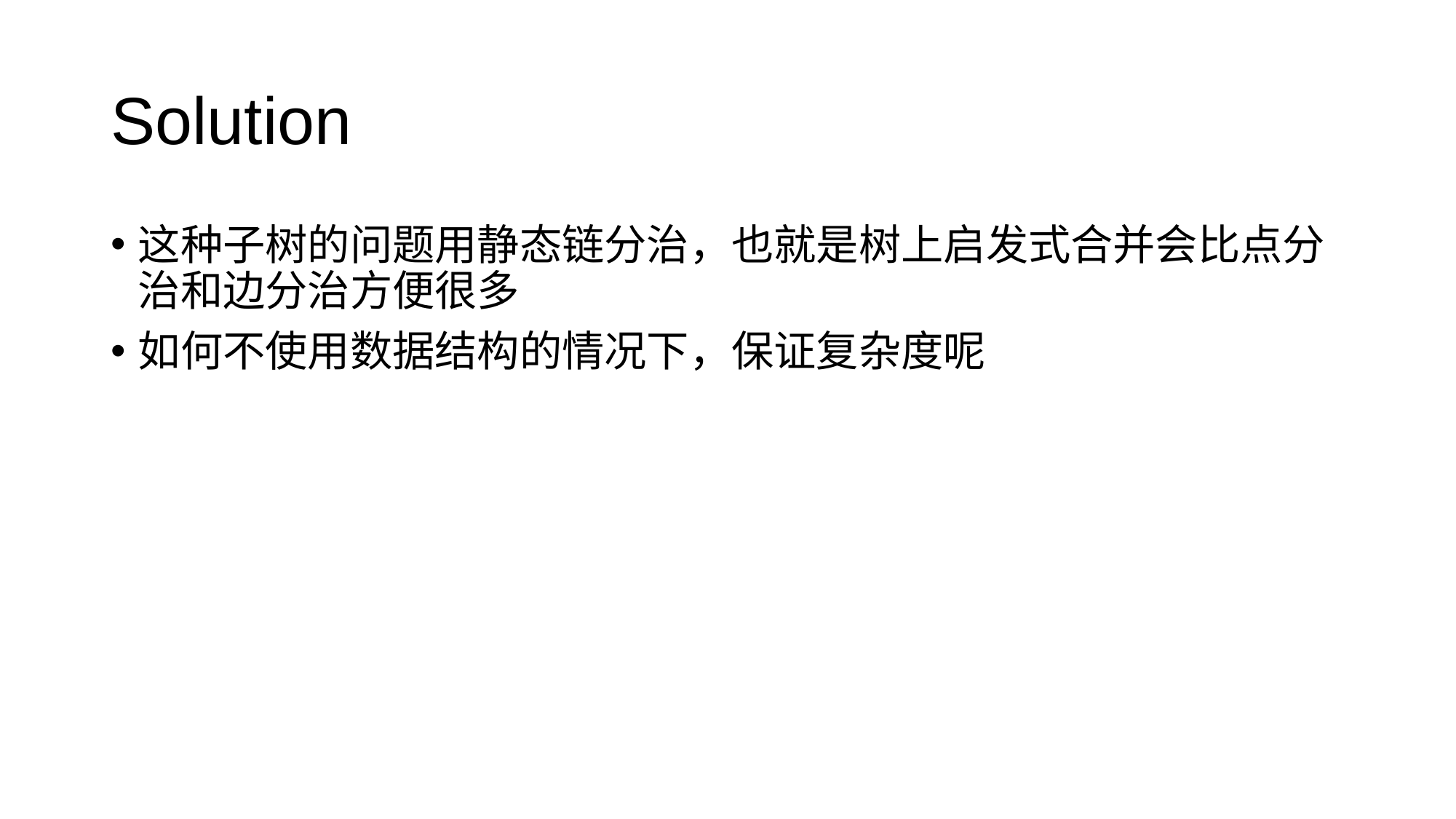

# Solution
这种子树的问题用静态链分治，也就是树上启发式合并会比点分治和边分治方便很多
如何不使用数据结构的情况下，保证复杂度呢